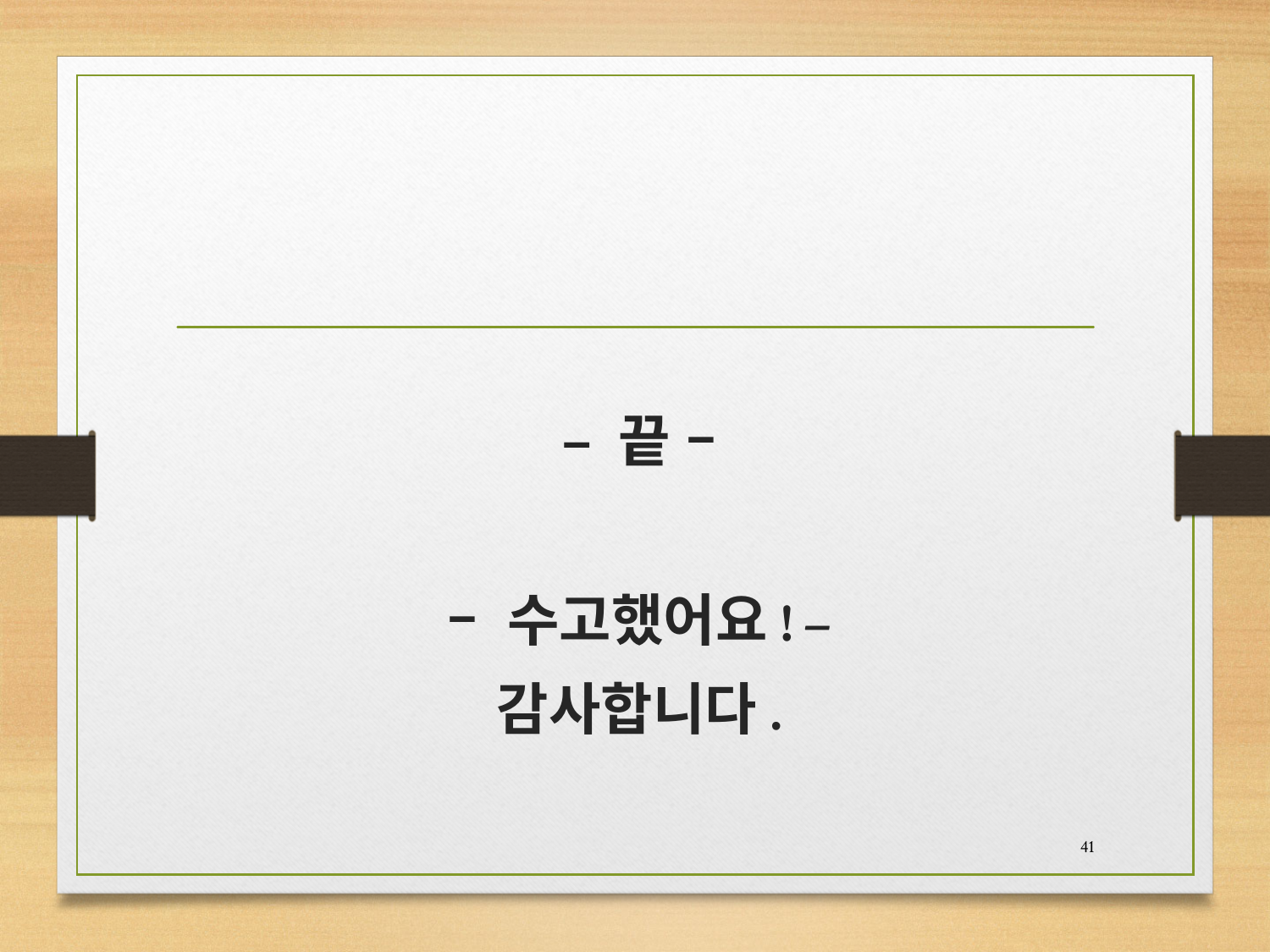

– 끝 –

– 수고했어요! –
감사합니다.
41